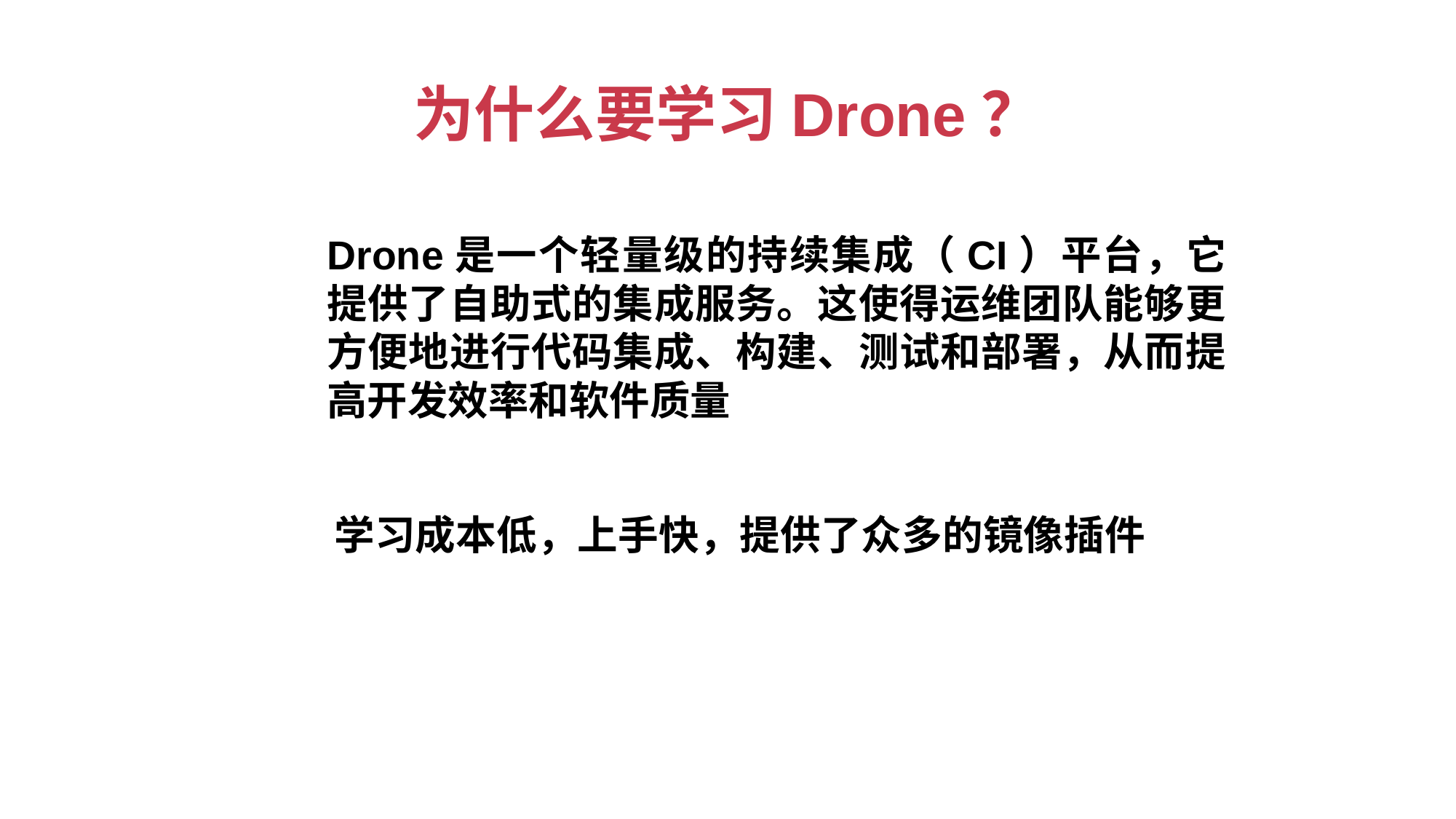

为什么要学习Drone？
Drone是一个轻量级的持续集成（CI）平台，它提供了自助式的集成服务。这使得运维团队能够更方便地进行代码集成、构建、测试和部署，从而提高开发效率和软件质量

学习成本低，上手快，提供了众多的镜像插件